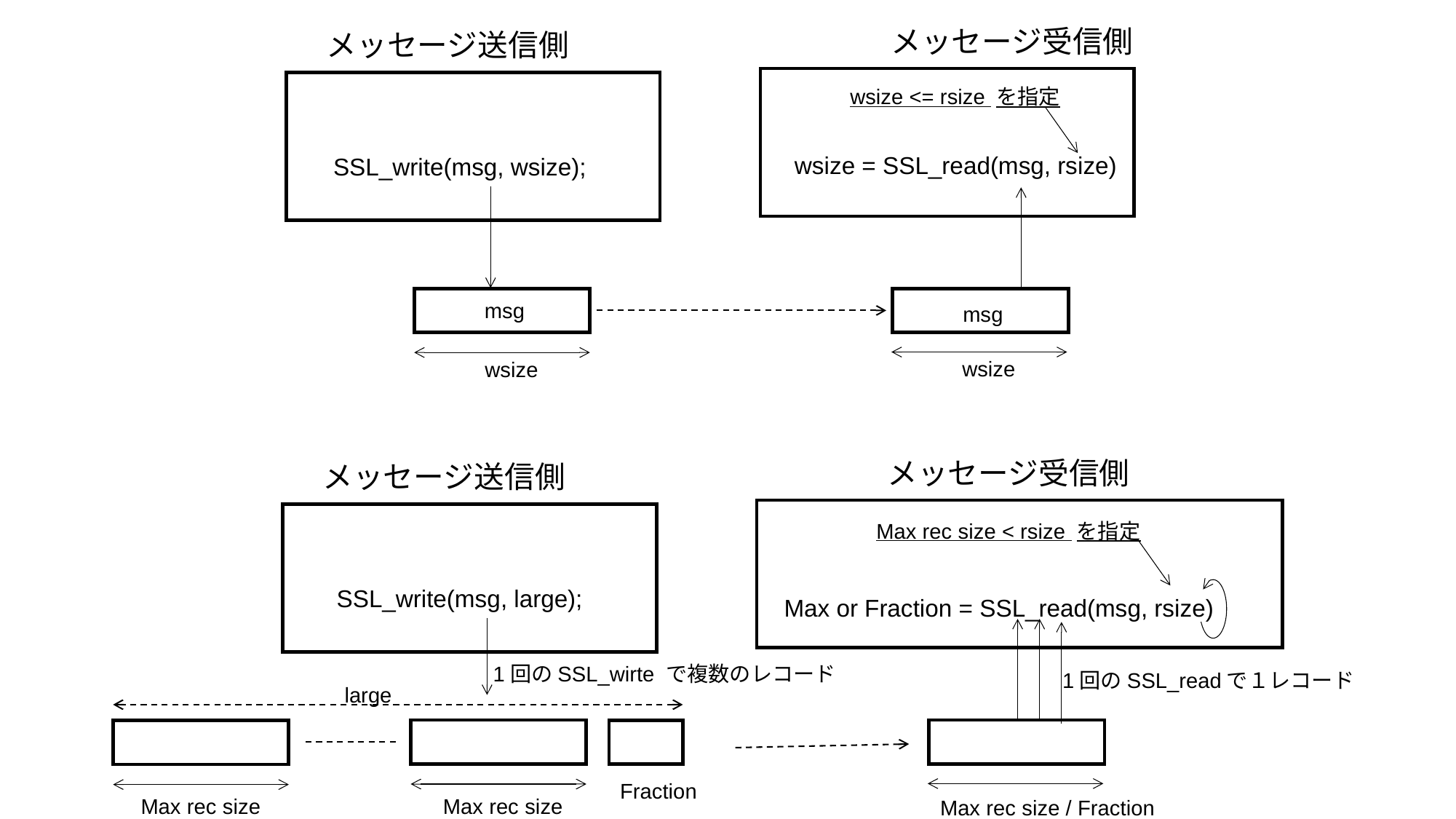

メッセージ受信側
メッセージ送信側

wsize <= rsize を指定

wsize = SSL_read(msg, rsize)
SSL_write(msg, wsize);

msg
msg
wsize
wsize
メッセージ受信側
メッセージ送信側

Max rec size < rsize を指定
SSL_write(msg, large);

Max or Fraction = SSL_read(msg, rsize)
1回のSSL_wirte で複数のレコード
1回のSSL_readで１レコード
large

Fraction
Max rec size
Max rec size
Max rec size / Fraction